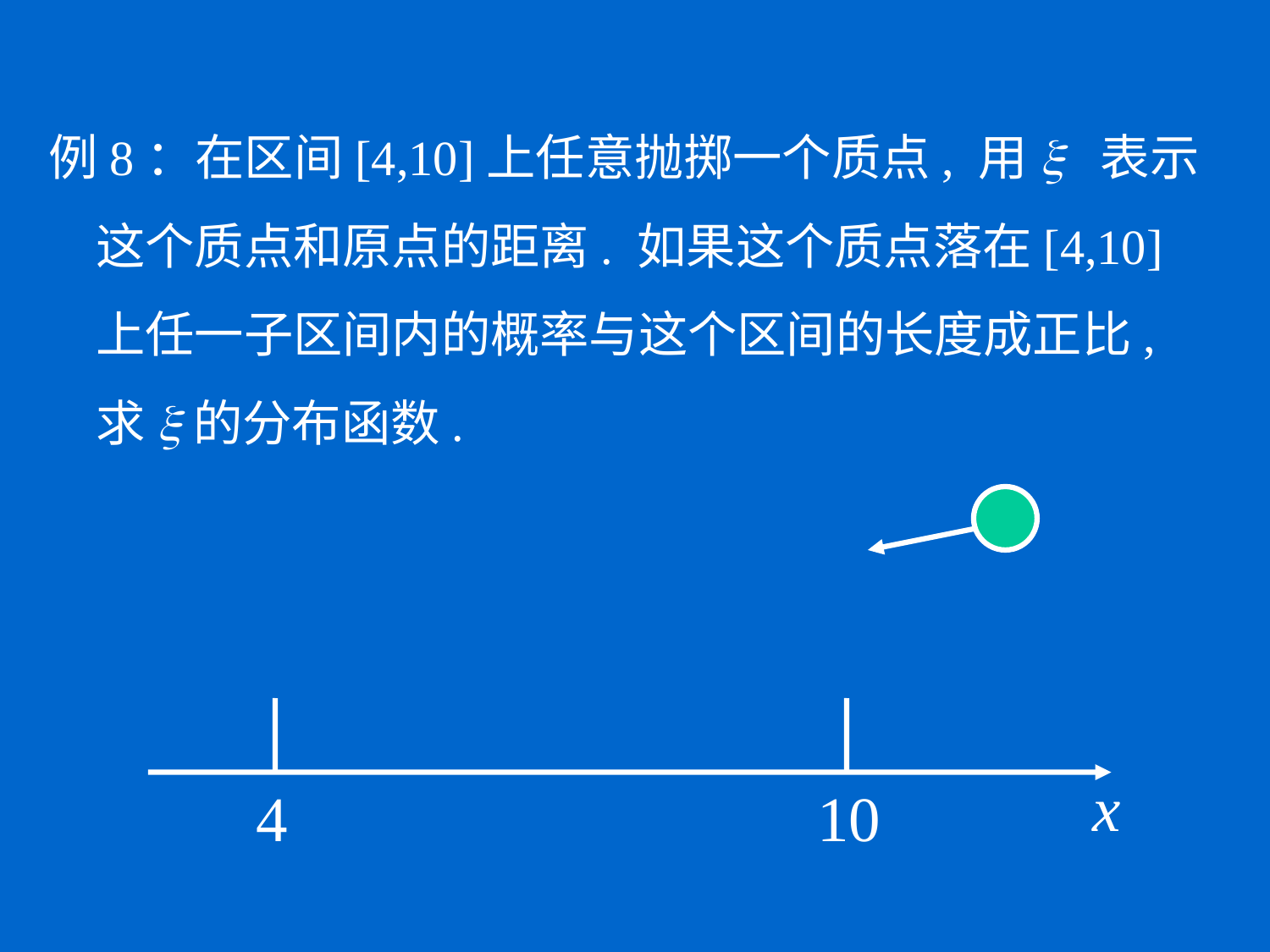

例8：在区间[4,10]上任意抛掷一个质点, 用ξ 表示这个质点和原点的距离. 如果这个质点落在[4,10]上任一子区间内的概率与这个区间的长度成正比, 求ξ的分布函数.

x

4
10